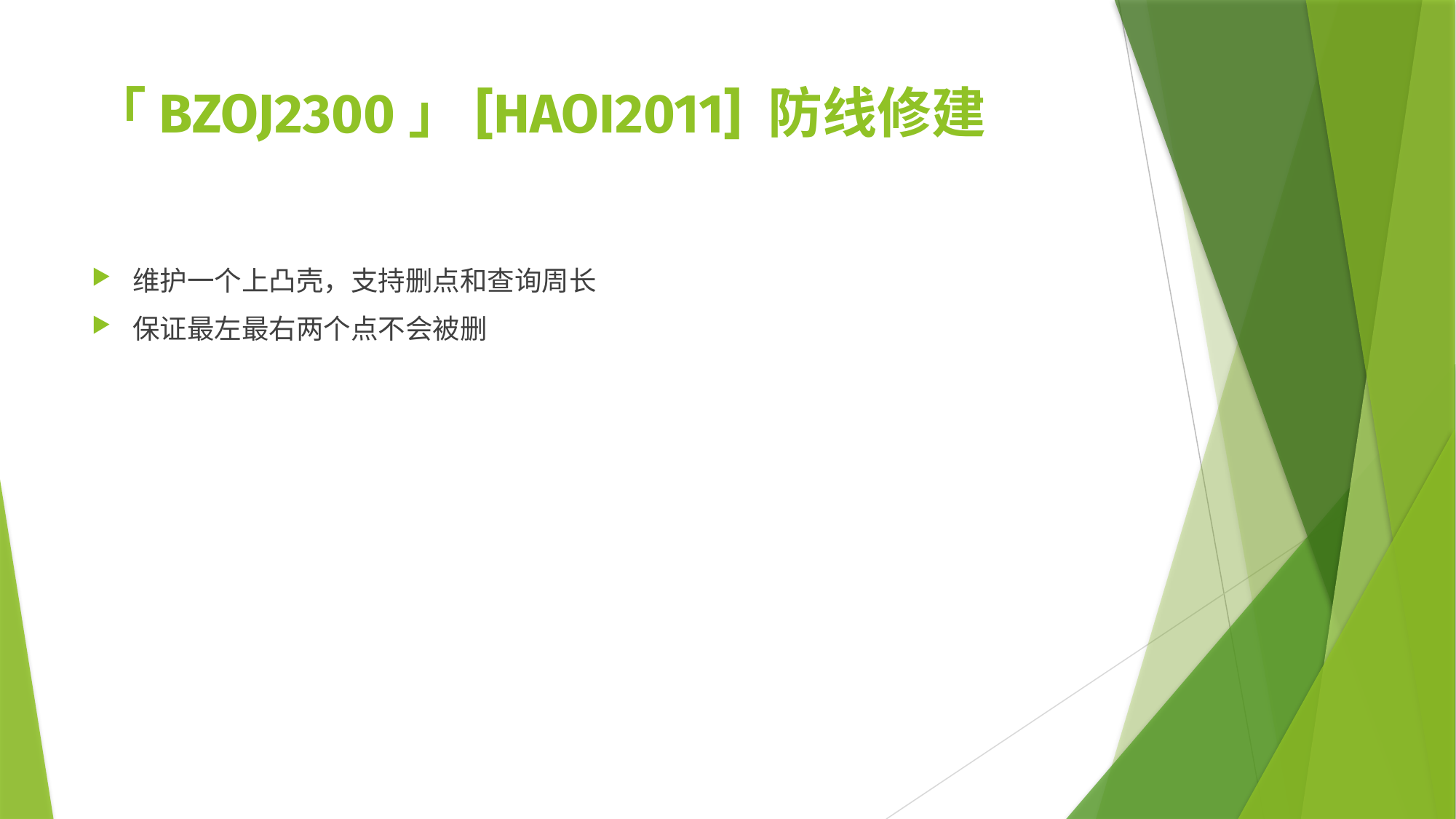

# 「BZOJ2300」[HAOI2011] 防线修建
维护一个上凸壳，支持删点和查询周长
保证最左最右两个点不会被删